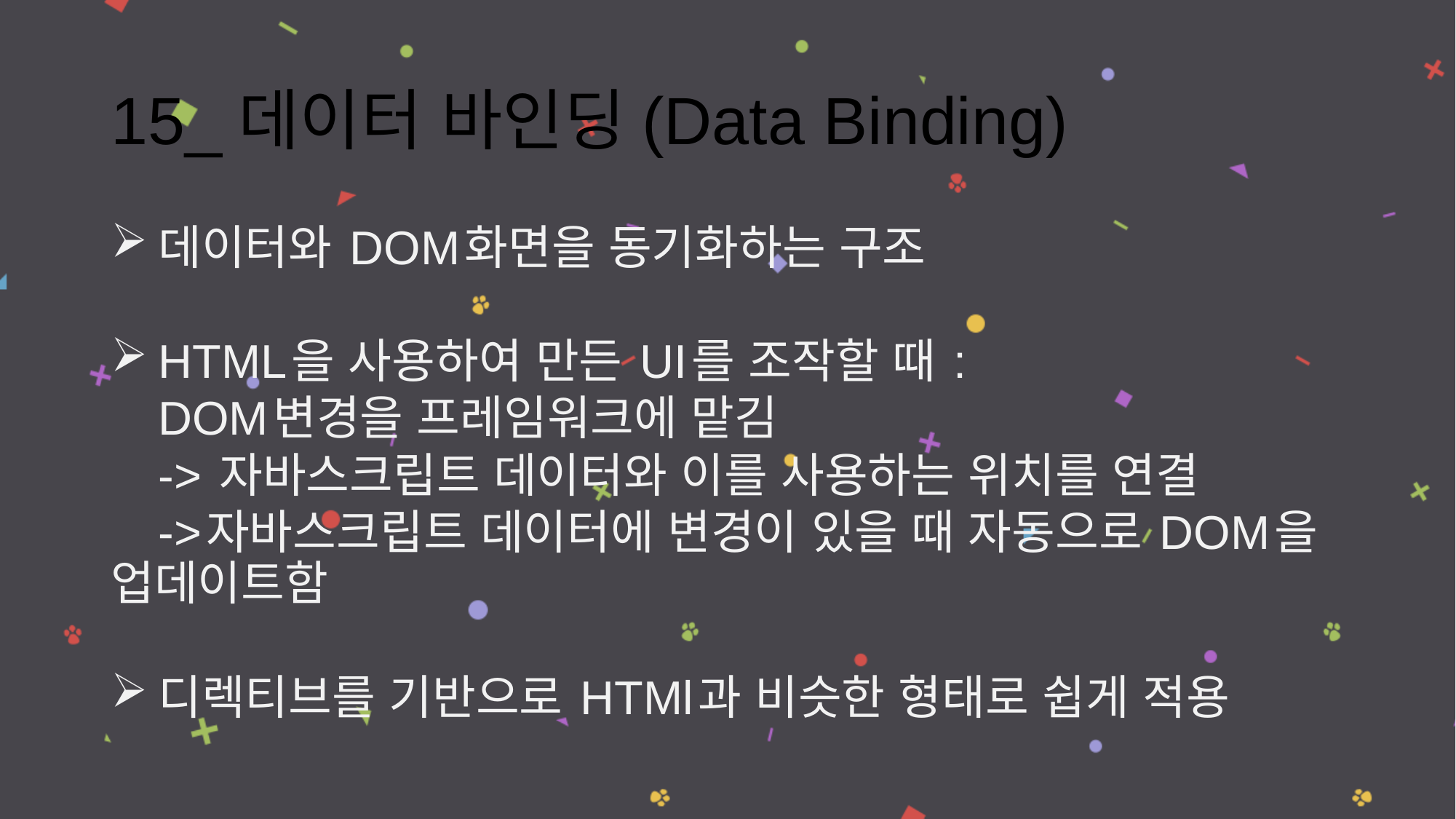

# 15_데이터 바인딩(Data Binding)
데이터와 DOM화면을 동기화하는 구조

HTML을 사용하여 만든 UI를 조작할 때 :
DOM변경을 프레임워크에 맡김
-> 자바스크립트 데이터와 이를 사용하는 위치를 연결
->자바스크립트 데이터에 변경이 있을 때 자동으로 DOM을 업데이트함

디렉티브를 기반으로 HTMl과 비슷한 형태로 쉽게 적용